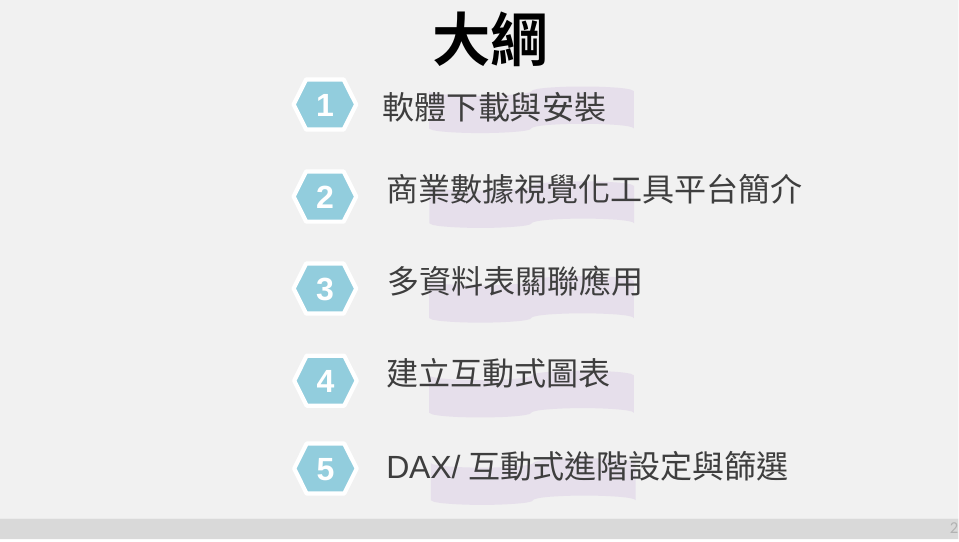

大綱
軟體下載與安裝

1

商業數據視覺化工具平台簡介

2

多資料表關聯應用

3

建立互動式圖表

4

DAX/互動式進階設定與篩選

5

2